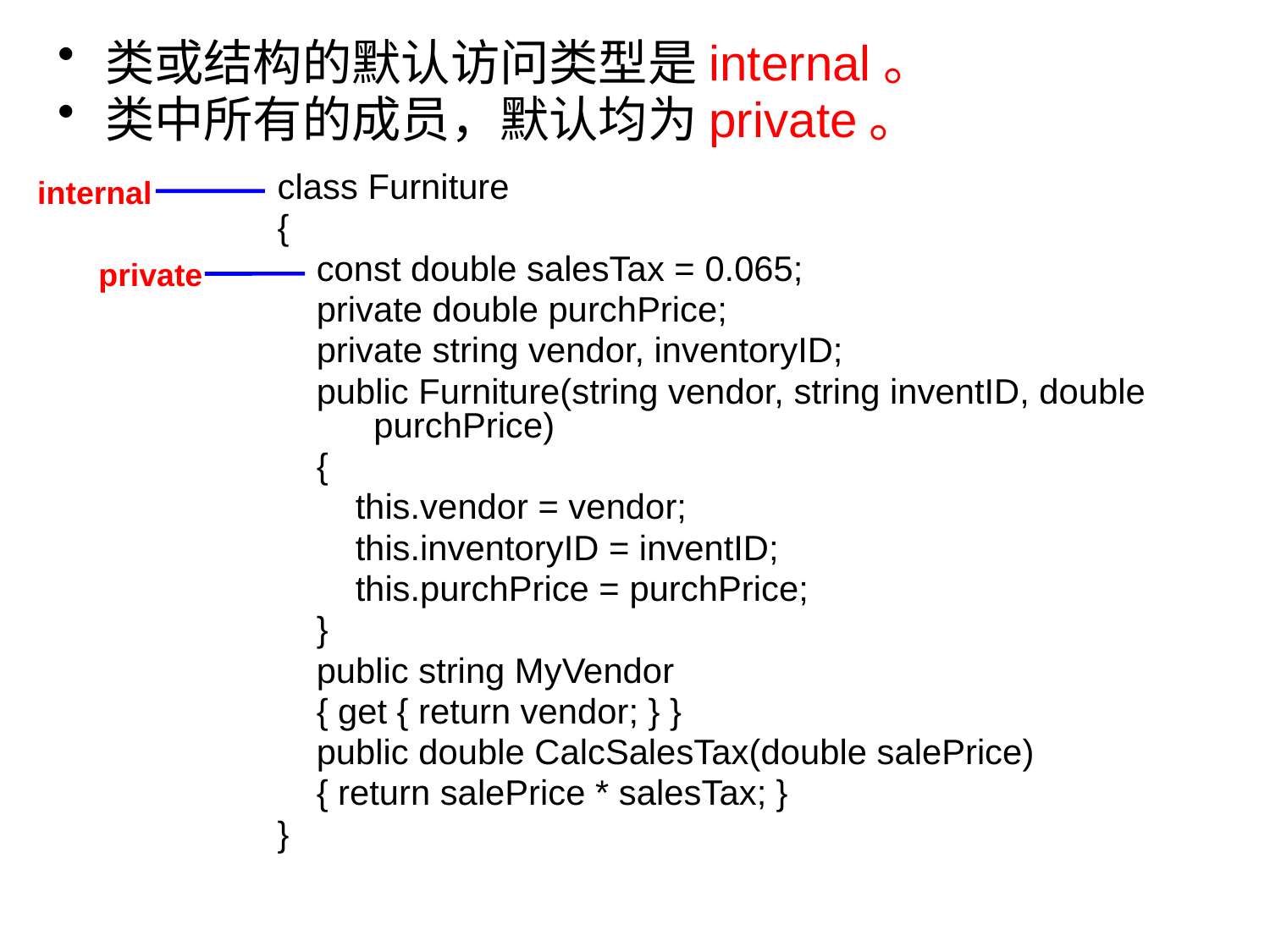

类或结构的默认访问类型是internal。
类中所有的成员，默认均为private。
internal

class Furniture
{
    const double salesTax = 0.065;
    private double purchPrice;
    private string vendor, inventoryID;
    public Furniture(string vendor, string inventID, double          purchPrice)
    {
        this.vendor = vendor;
        this.inventoryID = inventID;
        this.purchPrice = purchPrice;
    }
    public string MyVendor
    { get { return vendor; } }
    public double CalcSalesTax(double salePrice)
    { return salePrice * salesTax; }
}
private